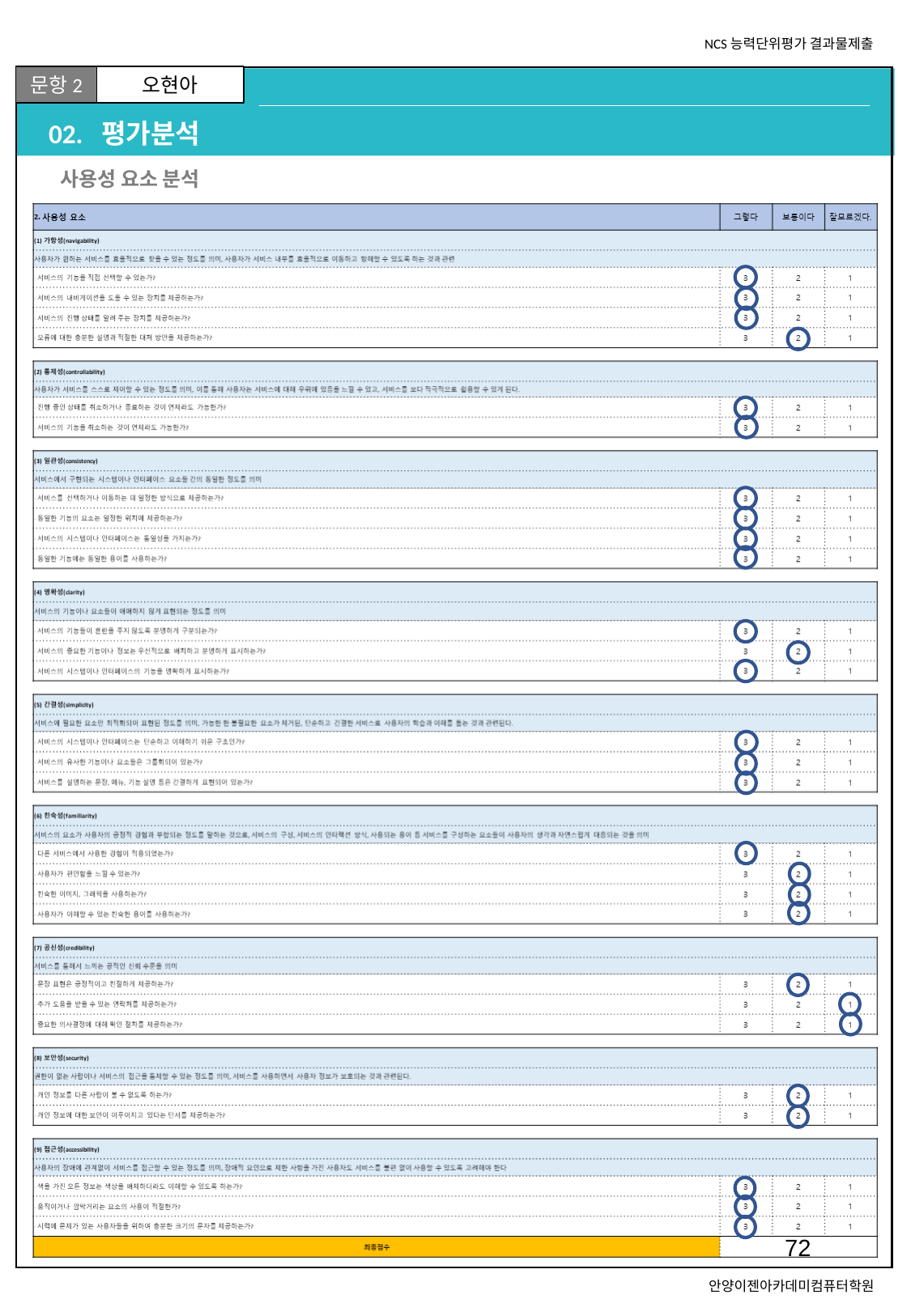

# 02.  평가분석
사용성 요소 분석

72